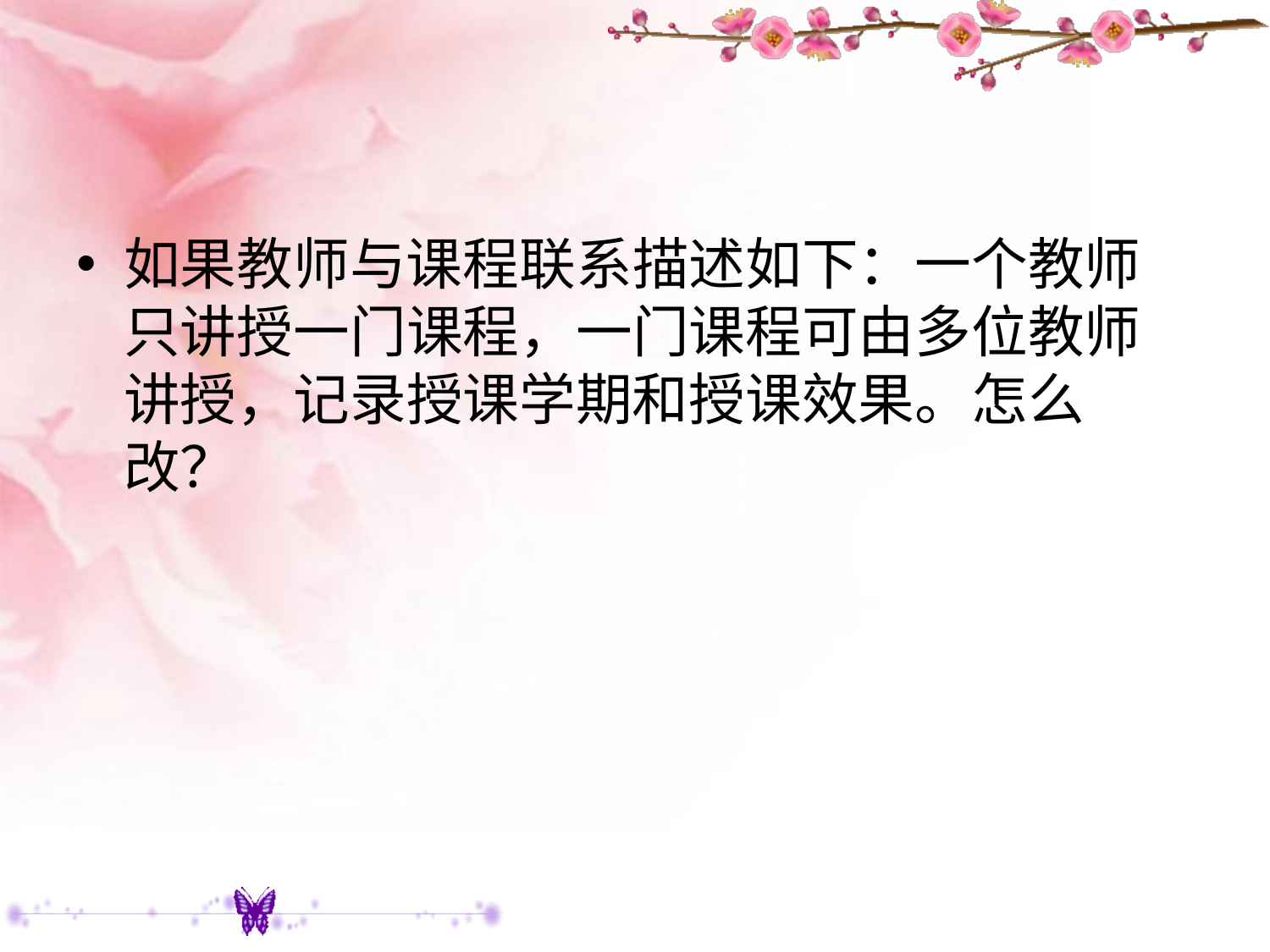

#
如果教师与课程联系描述如下：一个教师只讲授一门课程，一门课程可由多位教师讲授，记录授课学期和授课效果。怎么改？